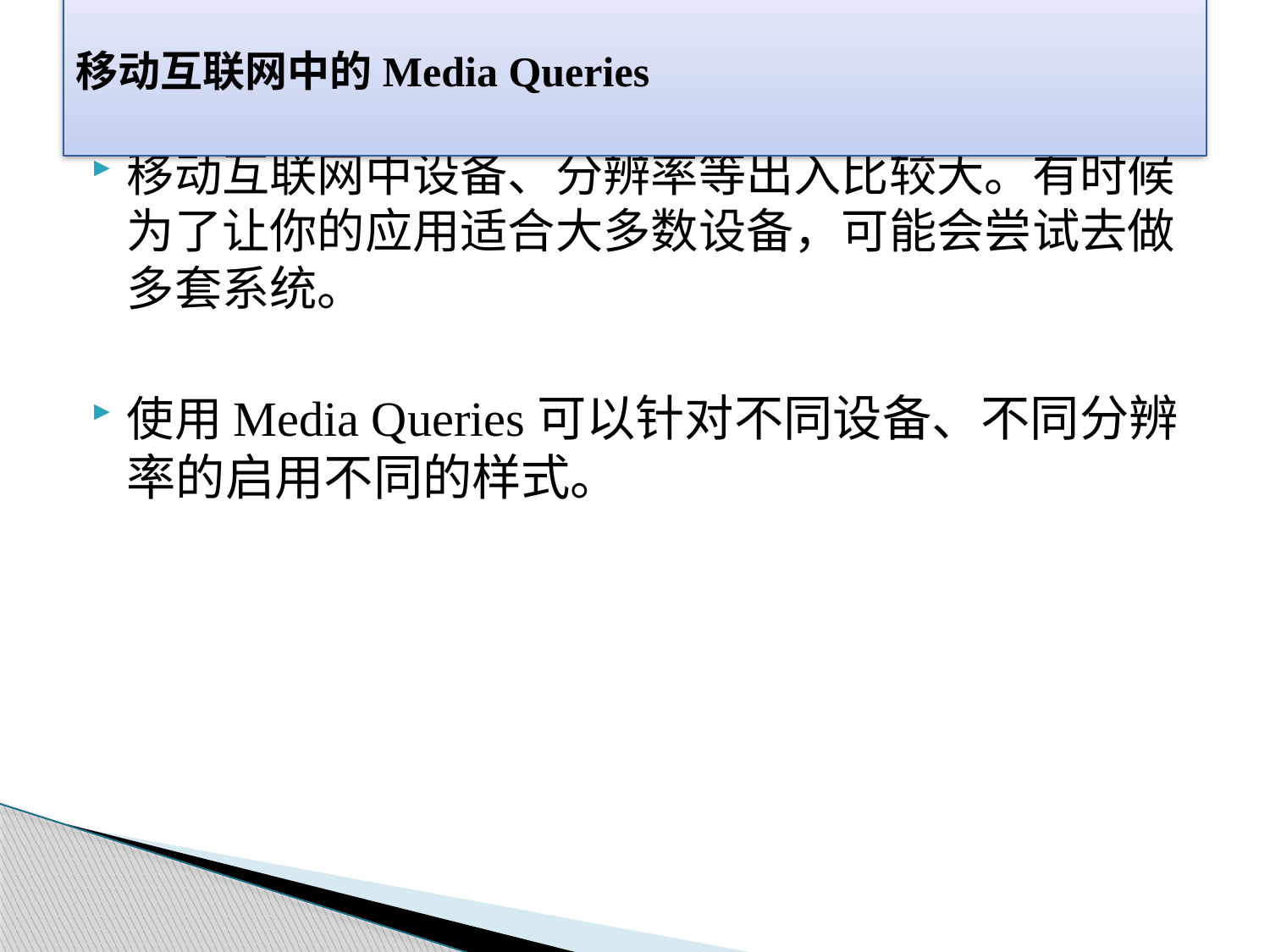

# 移动互联网中的Media Queries
移动互联网中设备、分辨率等出入比较大。有时候为了让你的应用适合大多数设备，可能会尝试去做多套系统。

使用Media Queries可以针对不同设备、不同分辨率的启用不同的样式。